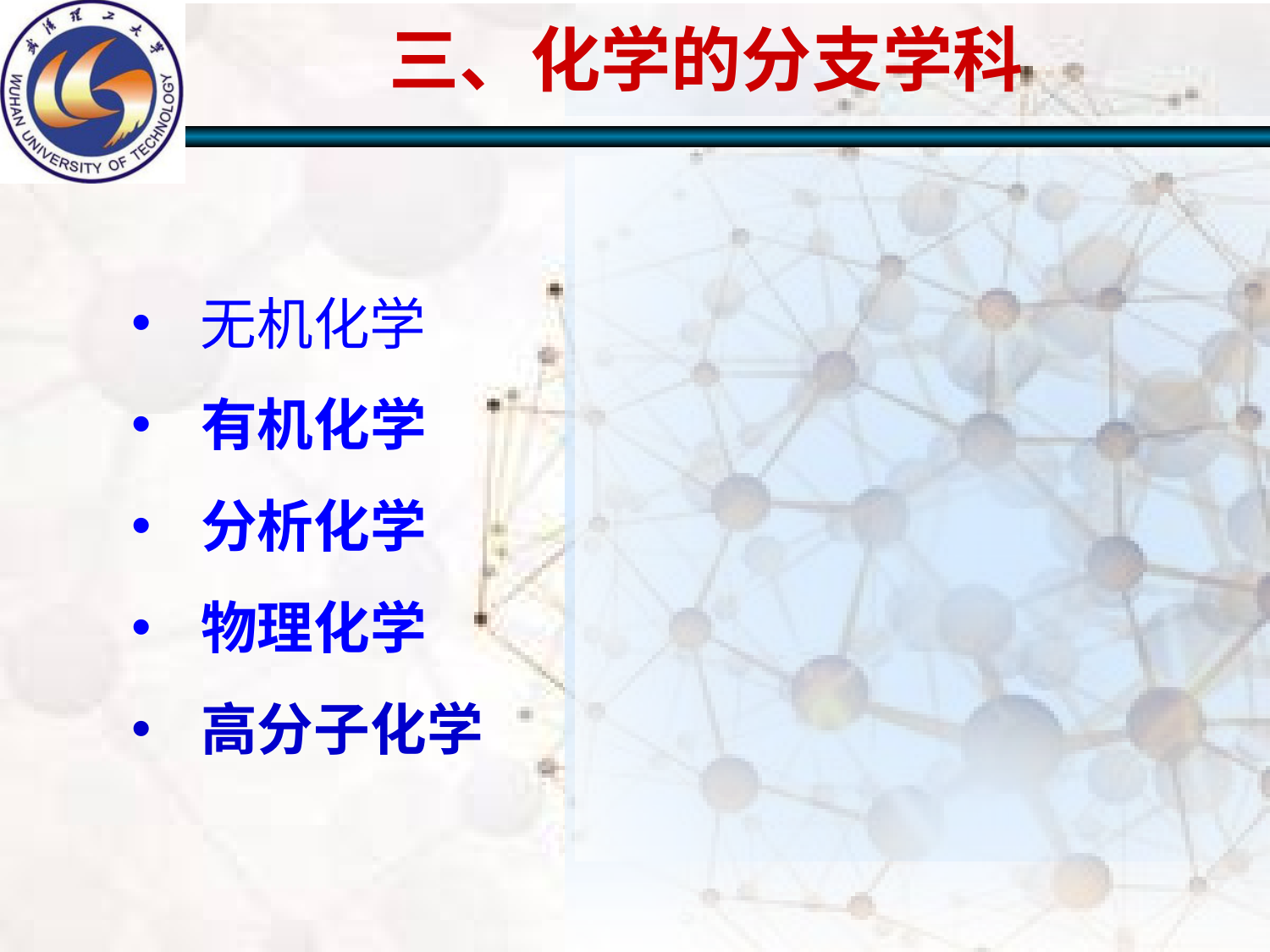

# 三、化学的分支学科
  无机化学
  有机化学
  分析化学
  物理化学
  高分子化学